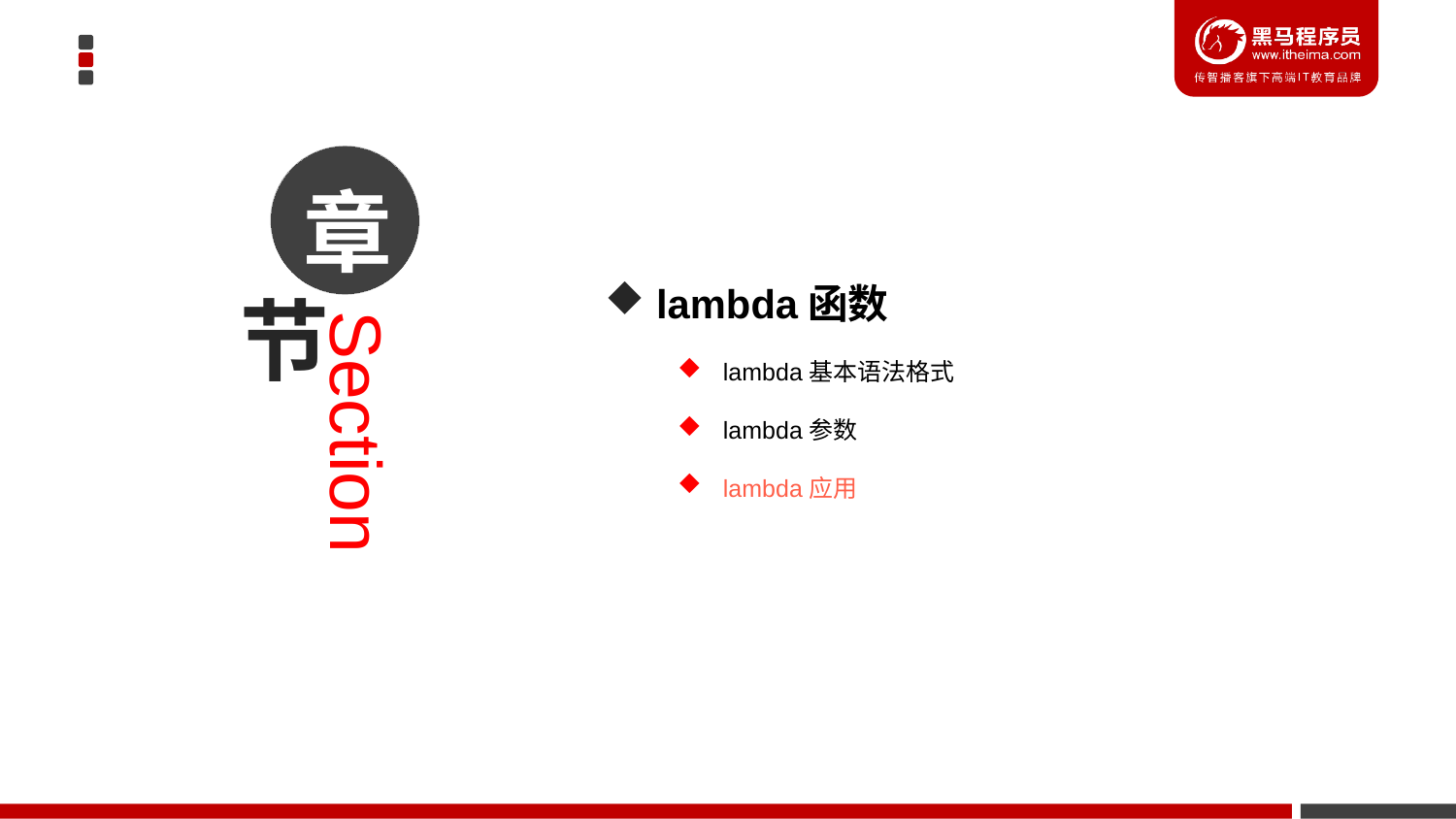

章
 lambda函数
lambda基本语法格式
lambda参数
lambda应用

节
Section